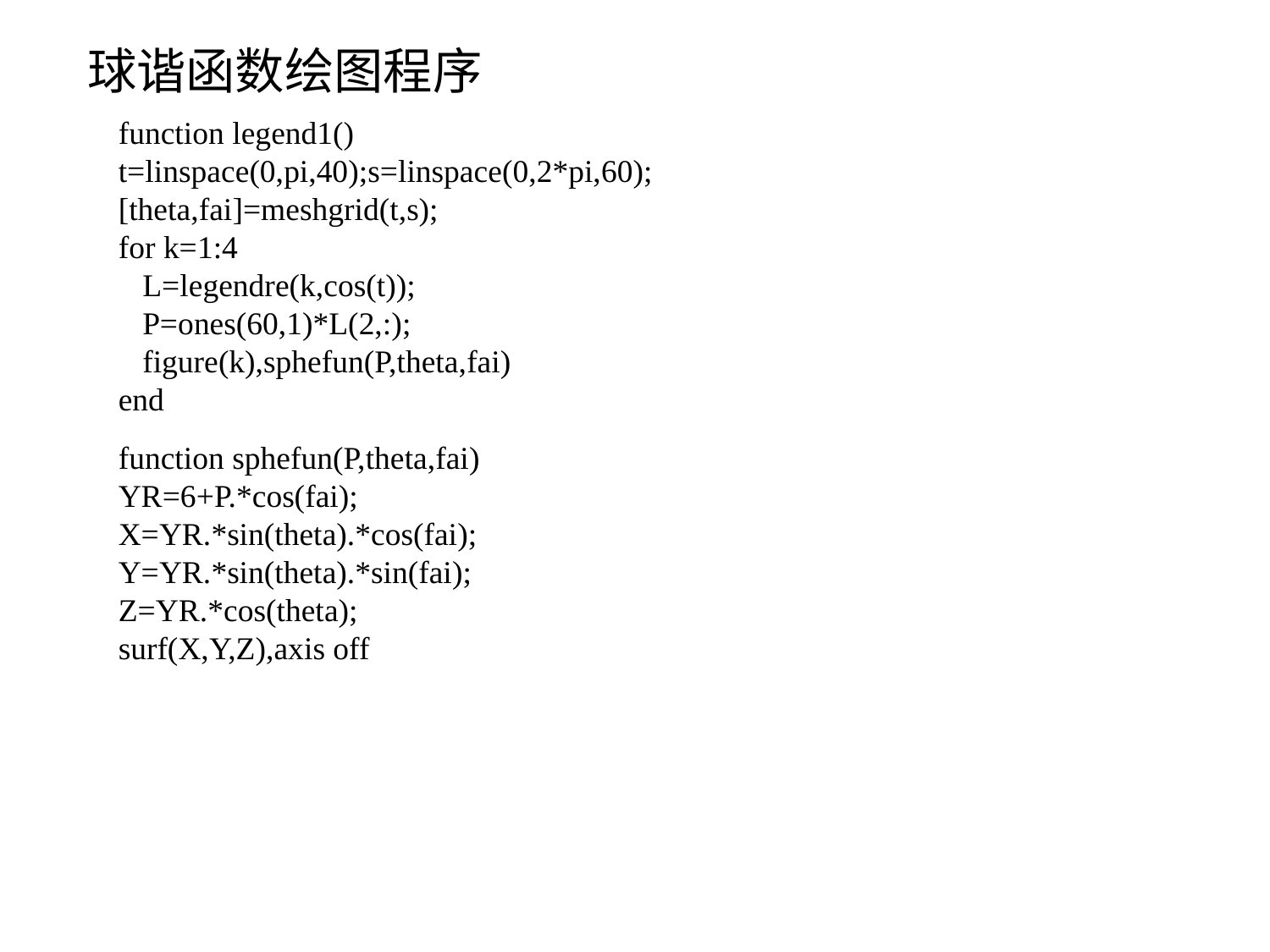

球谐函数绘图程序
function legend1()
t=linspace(0,pi,40);s=linspace(0,2*pi,60);
[theta,fai]=meshgrid(t,s);
for k=1:4
   L=legendre(k,cos(t));
   P=ones(60,1)*L(2,:);
   figure(k),sphefun(P,theta,fai)
end

function sphefun(P,theta,fai)
YR=6+P.*cos(fai);
X=YR.*sin(theta).*cos(fai);
Y=YR.*sin(theta).*sin(fai);
Z=YR.*cos(theta);
surf(X,Y,Z),axis off